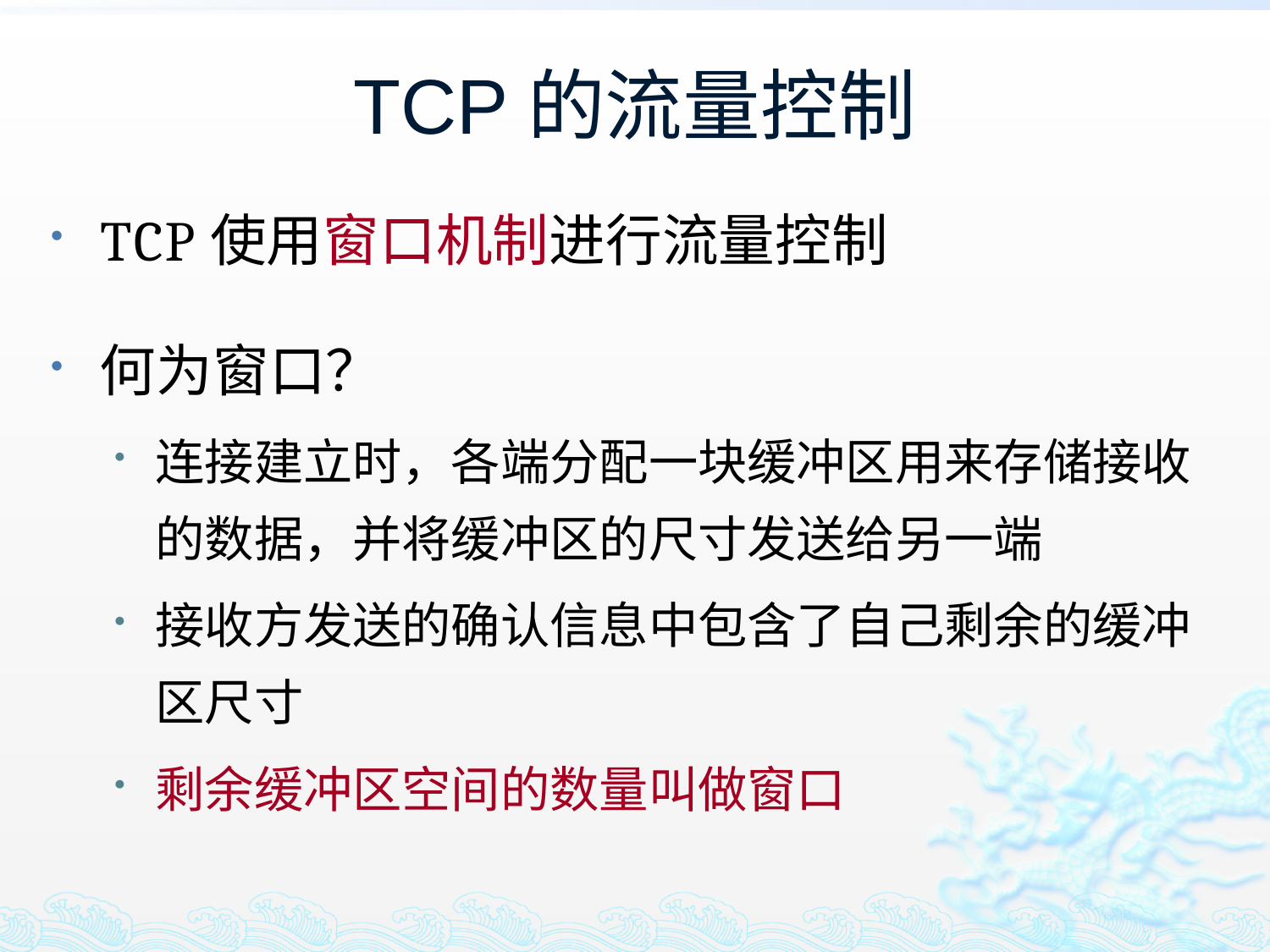

# TCP的流量控制
TCP使用窗口机制进行流量控制
何为窗口？
连接建立时，各端分配一块缓冲区用来存储接收的数据，并将缓冲区的尺寸发送给另一端
接收方发送的确认信息中包含了自己剩余的缓冲区尺寸
剩余缓冲区空间的数量叫做窗口